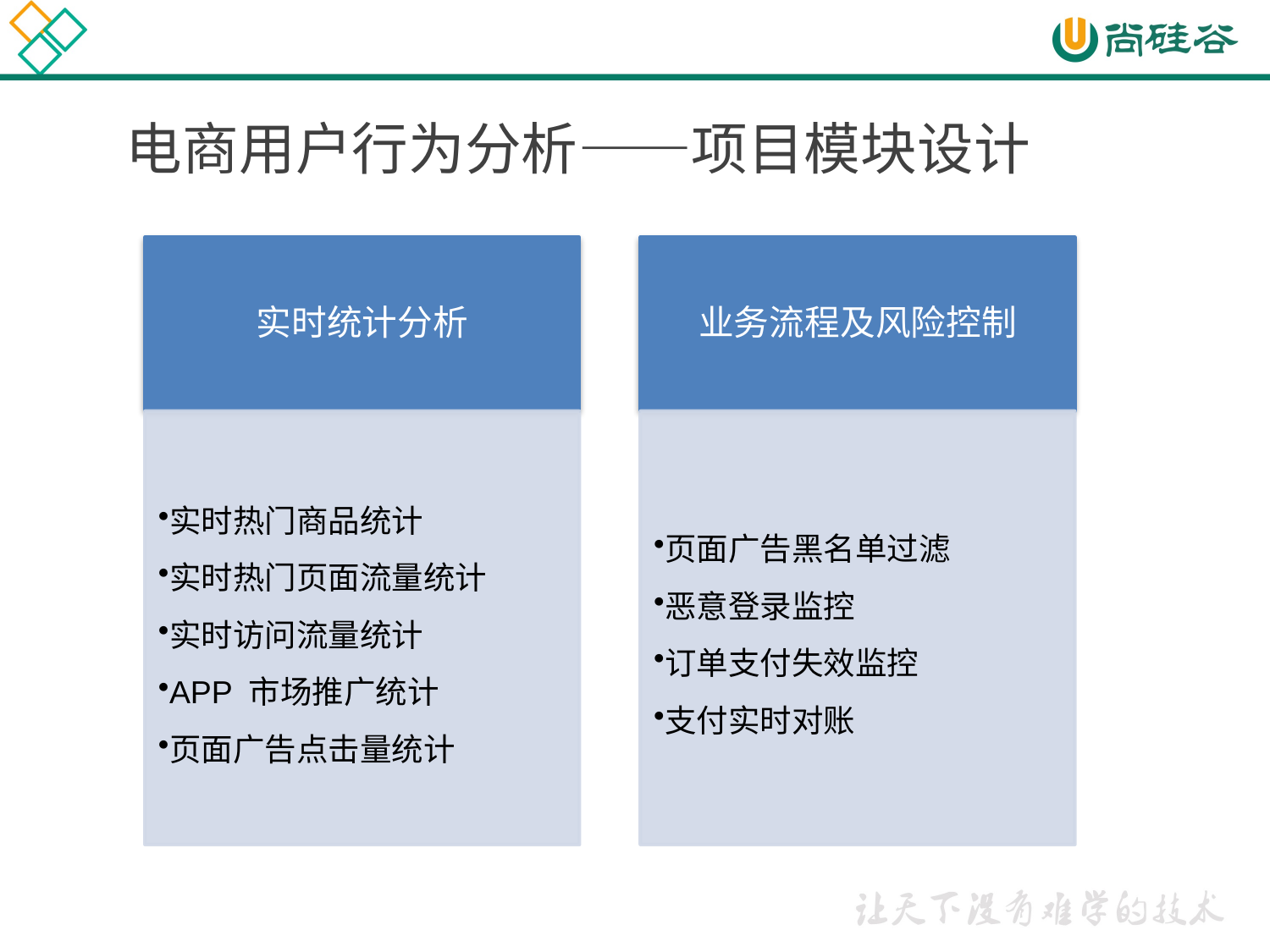

# 电商用户行为分析——项目模块设计
实时统计分析
实时热门商品统计
实时热门页面流量统计
实时访问流量统计
APP 市场推广统计
页面广告点击量统计
业务流程及风险控制
页面广告黑名单过滤
恶意登录监控
订单支付失效监控
支付实时对账